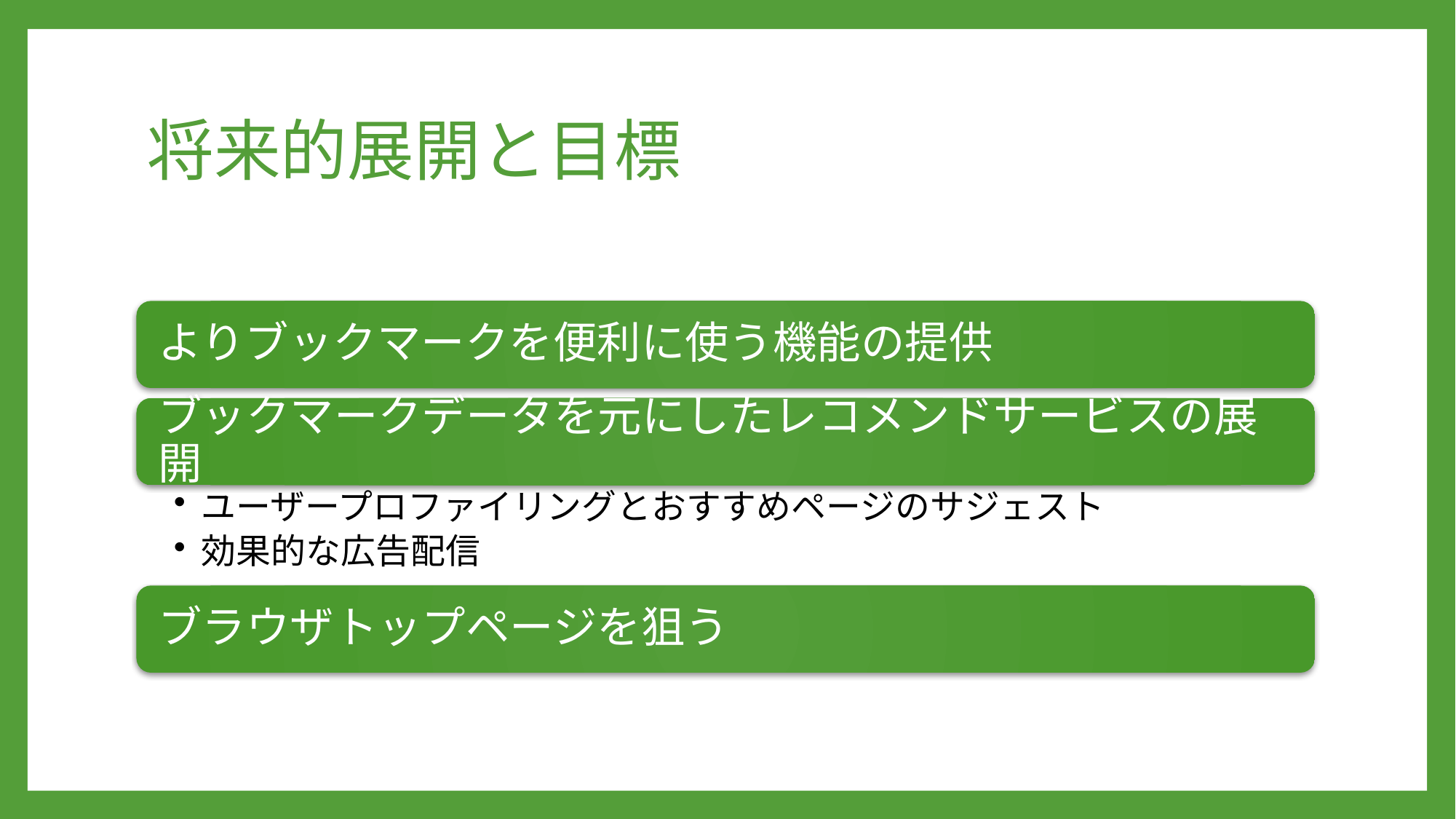

# 将来的展開と目標
よりブックマークを便利に使う機能の提供
ブックマークデータを元にしたレコメンドサービスの展開
ユーザープロファイリングとおすすめページのサジェスト
効果的な広告配信
ブラウザトップページを狙う